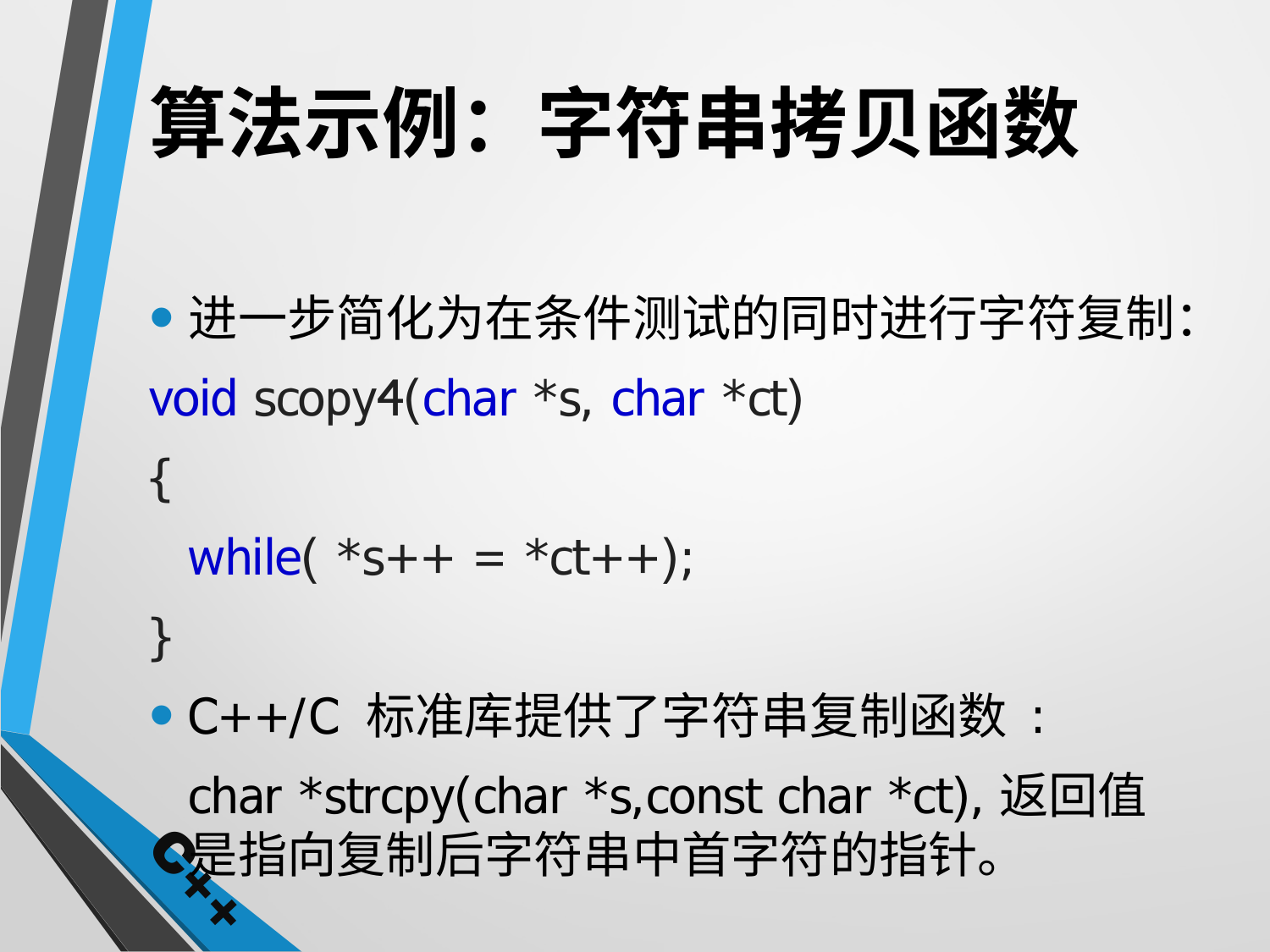

# 算法示例：字符串拷贝函数

进一步简化为在条件测试的同时进行字符复制：
void scopy4(char *s, char *ct)
{
	while( *s++ = *ct++);
}
C++/C 标准库提供了字符串复制函数 :
	char *strcpy(char *s,const char *ct),返回值是指向复制后字符串中首字符的指针。